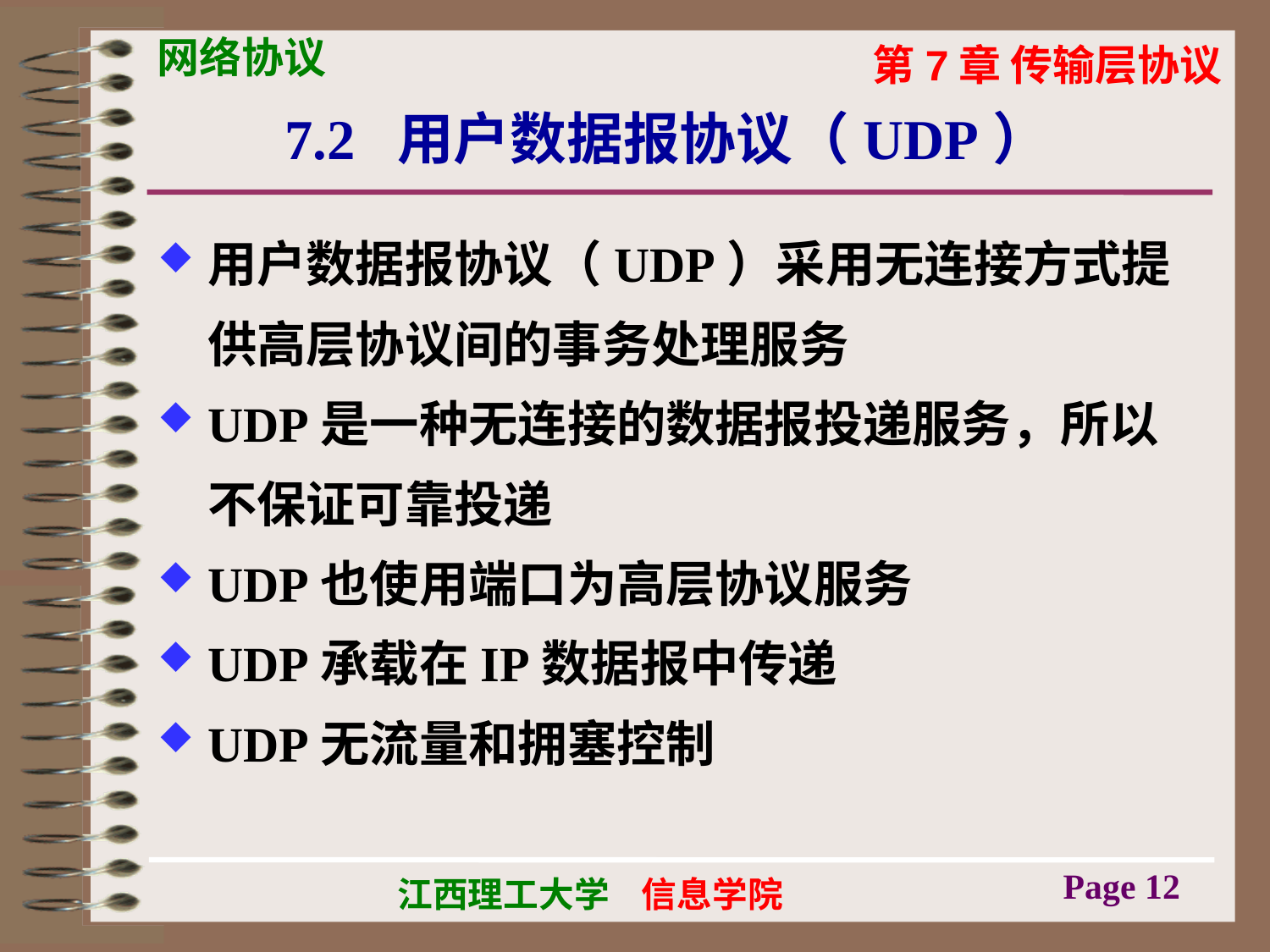

# 7.2  用户数据报协议（UDP）
用户数据报协议（UDP）采用无连接方式提供高层协议间的事务处理服务
UDP是一种无连接的数据报投递服务，所以不保证可靠投递
UDP也使用端口为高层协议服务
UDP承载在IP数据报中传递
UDP无流量和拥塞控制
Page 12